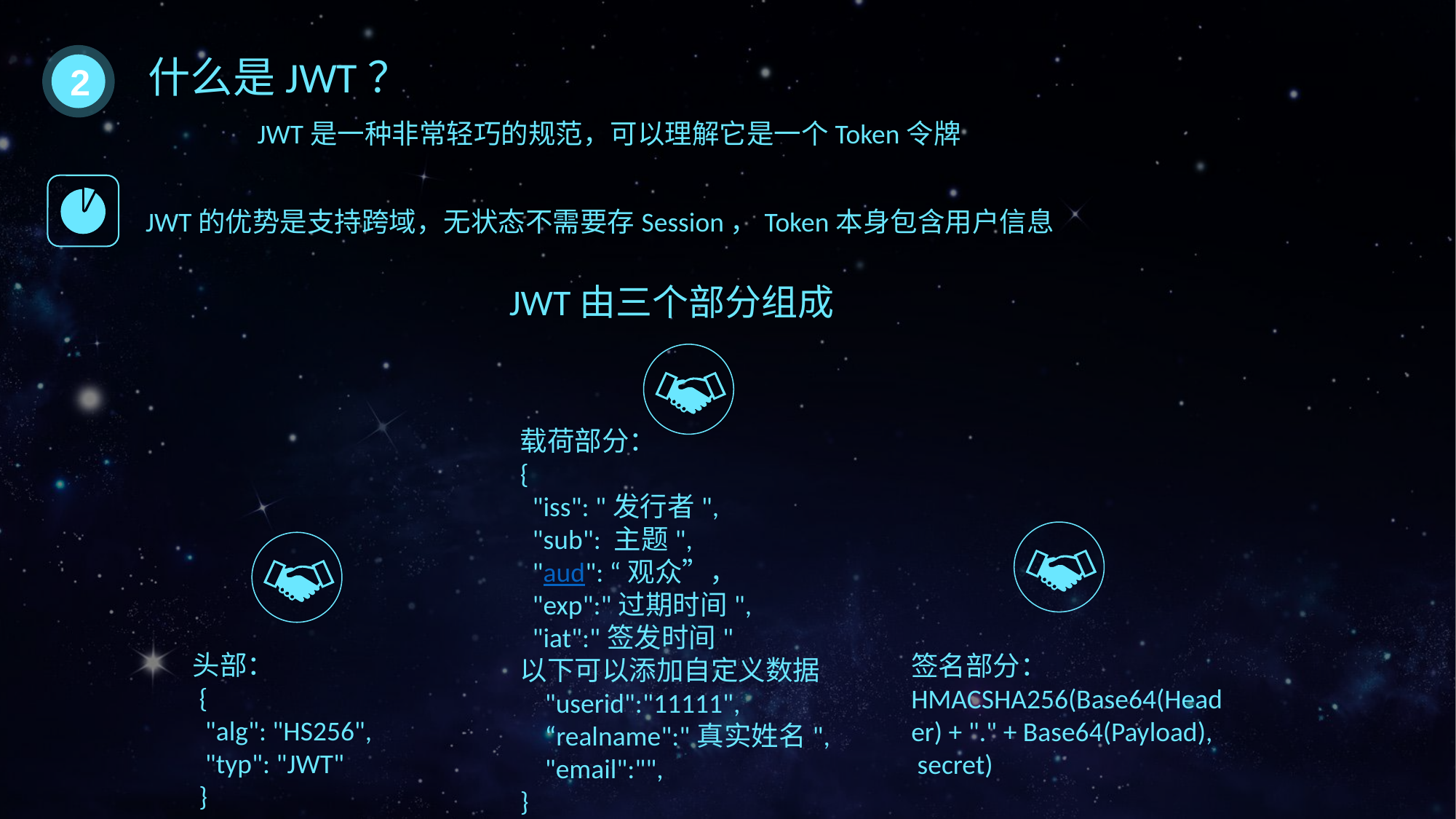

什么是JWT？
	JWT是一种非常轻巧的规范，可以理解它是一个Token令牌

2

JWT的优势是支持跨域，无状态不需要存Session，Token本身包含用户信息
JWT由三个部分组成

载荷部分：
{
  "iss": "发行者",
  "sub": 主题",
  "aud": “观众”，
  "exp":"过期时间",
  "iat":"签发时间"
以下可以添加自定义数据
    "userid":"11111",
    “realname":"真实姓名",
    "email":"",
}

头部：
 {
  "alg": "HS256",
  "typ": "JWT"
 }
签名部分：
HMACSHA256(Base64(Header) + "." + Base64(Payload),  secret)